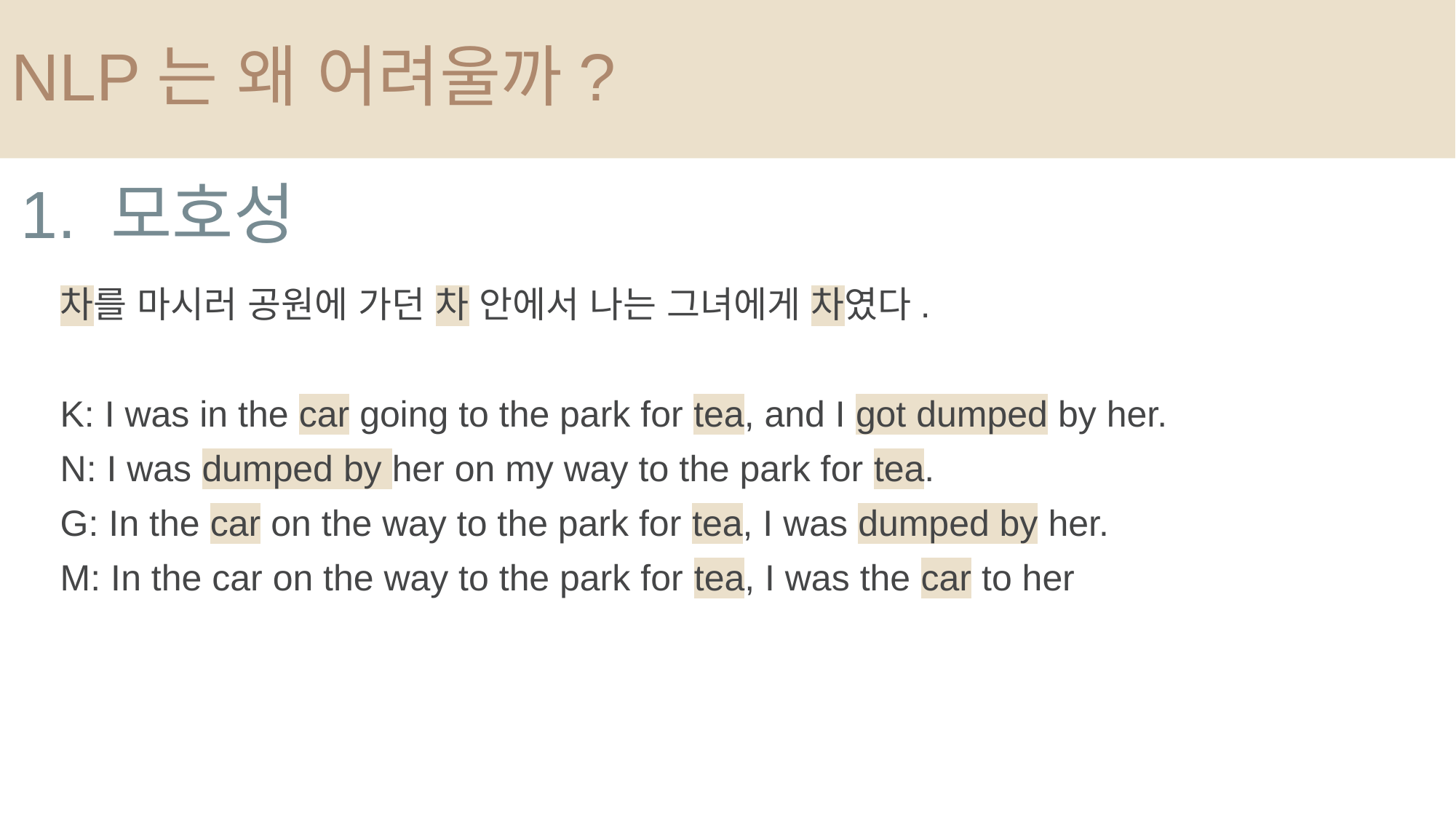

# NLP는 왜 어려울까?
1. 모호성
차를 마시러 공원에 가던 차 안에서 나는 그녀에게 차였다.

K: I was in the car going to the park for tea, and I got dumped by her.
N: I was dumped by her on my way to the park for tea.
G: In the car on the way to the park for tea, I was dumped by her.
M: In the car on the way to the park for tea, I was the car to her